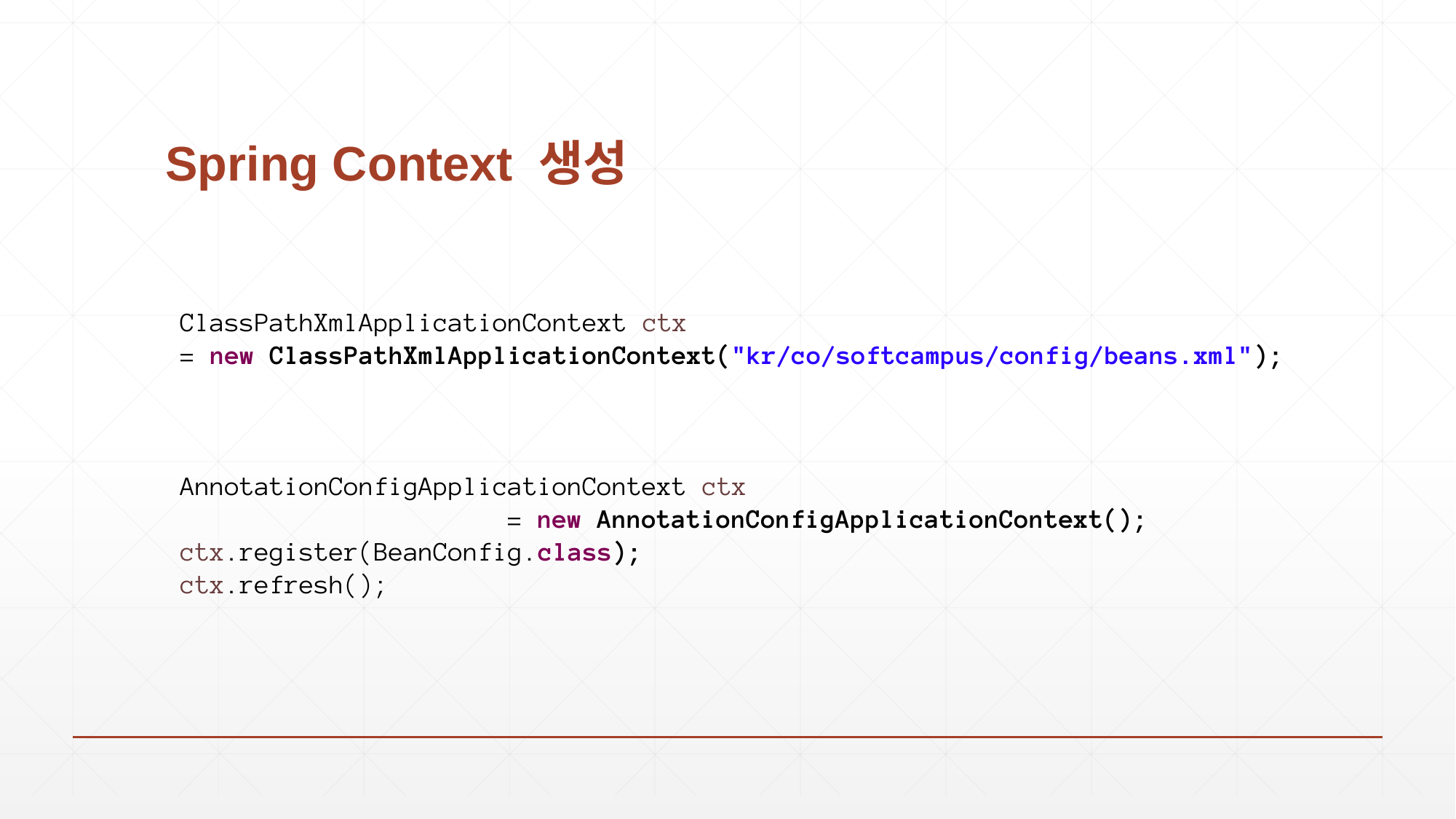

# Spring Context 생성

ClassPathXmlApplicationContext ctx
= new ClassPathXmlApplicationContext("kr/co/softcampus/config/beans.xml");
AnnotationConfigApplicationContext ctx
			= new AnnotationConfigApplicationContext();
ctx.register(BeanConfig.class);
ctx.refresh();